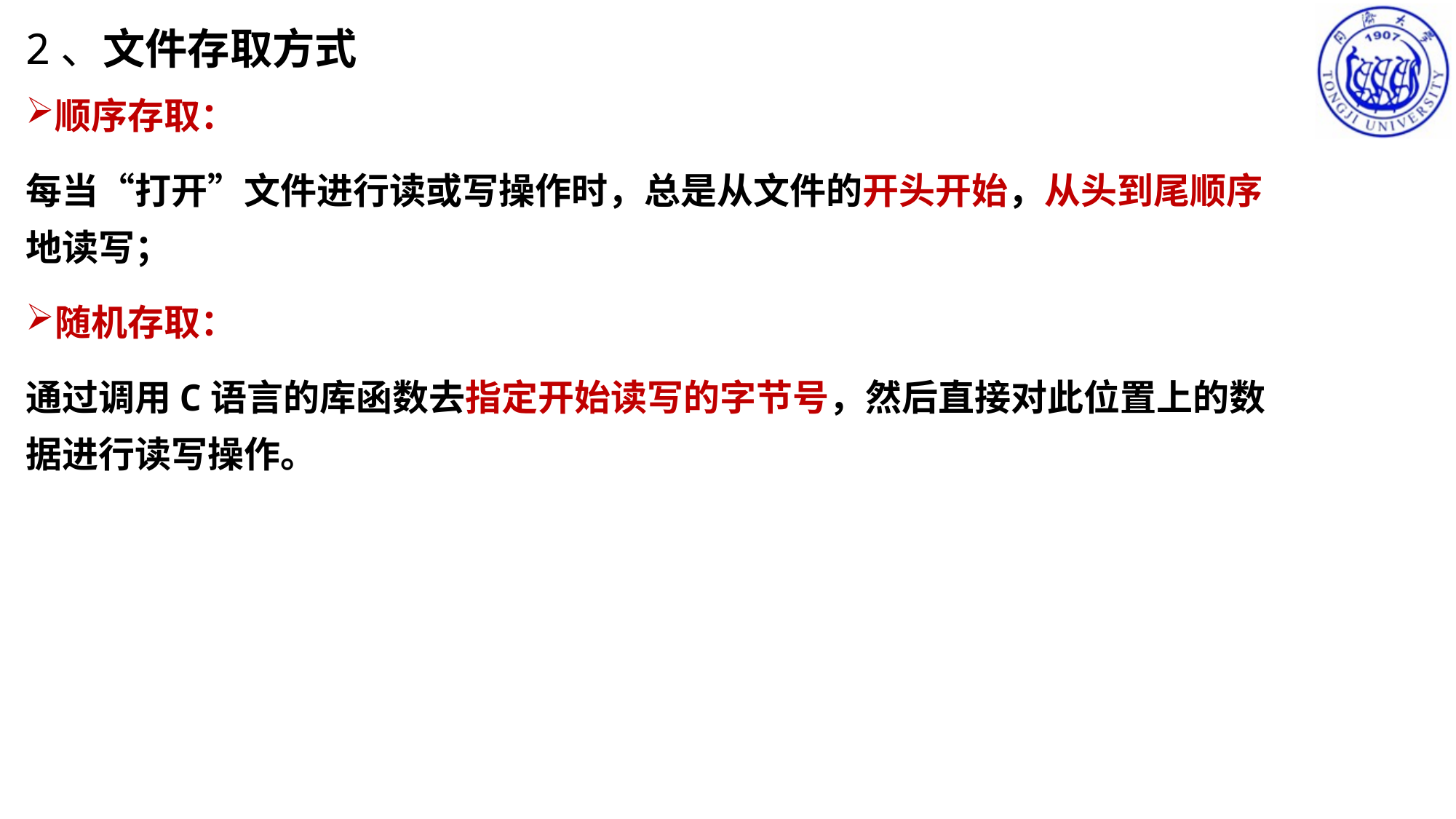

2、文件存取方式
顺序存取：
每当“打开”文件进行读或写操作时，总是从文件的开头开始，从头到尾顺序地读写；
随机存取：
通过调用C语言的库函数去指定开始读写的字节号，然后直接对此位置上的数据进行读写操作。